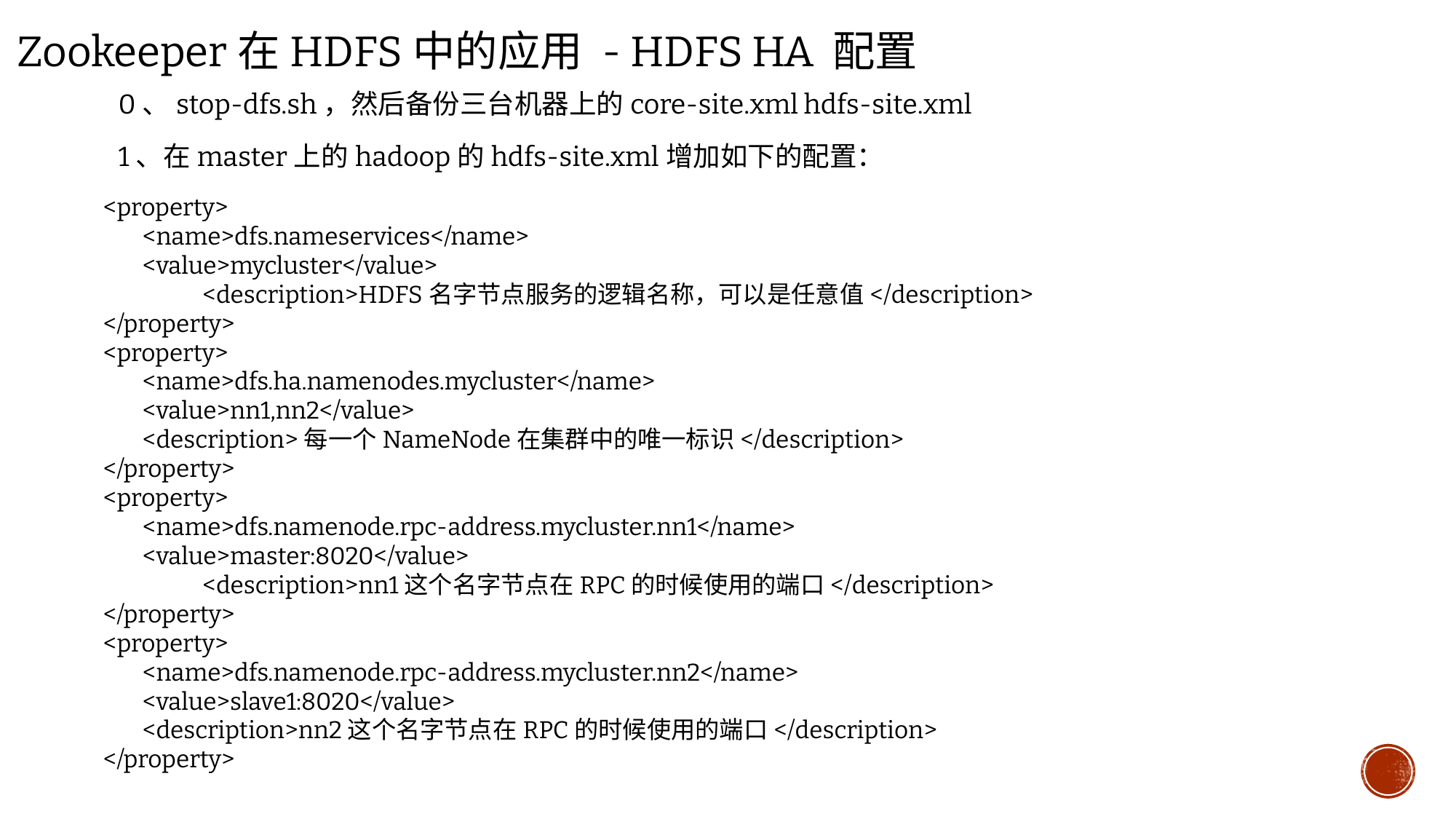

Zookeeper在HDFS中的应用 - HDFS HA 配置
0、stop-dfs.sh，然后备份三台机器上的core-site.xml hdfs-site.xml
1、在master上的hadoop的hdfs-site.xml增加如下的配置：
        <property>
                <name>dfs.nameservices</name>
                <value>mycluster</value>
	      <description>HDFS名字节点服务的逻辑名称，可以是任意值</description>
        </property>
        <property>
                <name>dfs.ha.namenodes.mycluster</name>
                <value>nn1,nn2</value>
                <description>每一个NameNode在集群中的唯一标识</description>
        </property>
        <property>
                <name>dfs.namenode.rpc-address.mycluster.nn1</name>
                <value>master:8020</value>
	      <description>nn1这个名字节点在RPC的时候使用的端口</description>
        </property>
        <property>
                <name>dfs.namenode.rpc-address.mycluster.nn2</name>
                <value>slave1:8020</value>
                <description>nn2这个名字节点在RPC的时候使用的端口</description>
        </property>